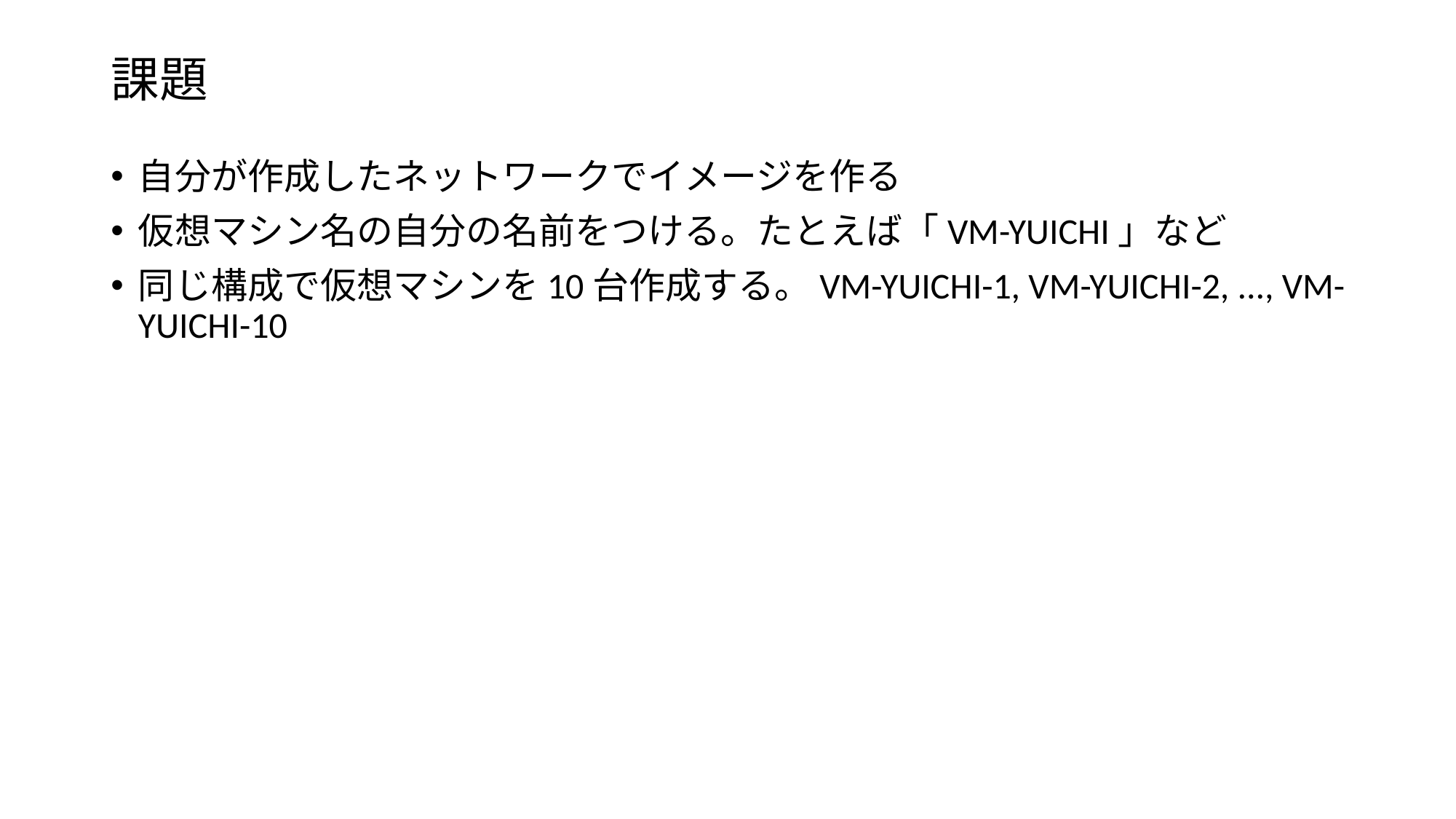

# 課題
自分が作成したネットワークでイメージを作る
仮想マシン名の自分の名前をつける。たとえば「VM-YUICHI」など
同じ構成で仮想マシンを10台作成する。VM-YUICHI-1, VM-YUICHI-2, ..., VM-YUICHI-10